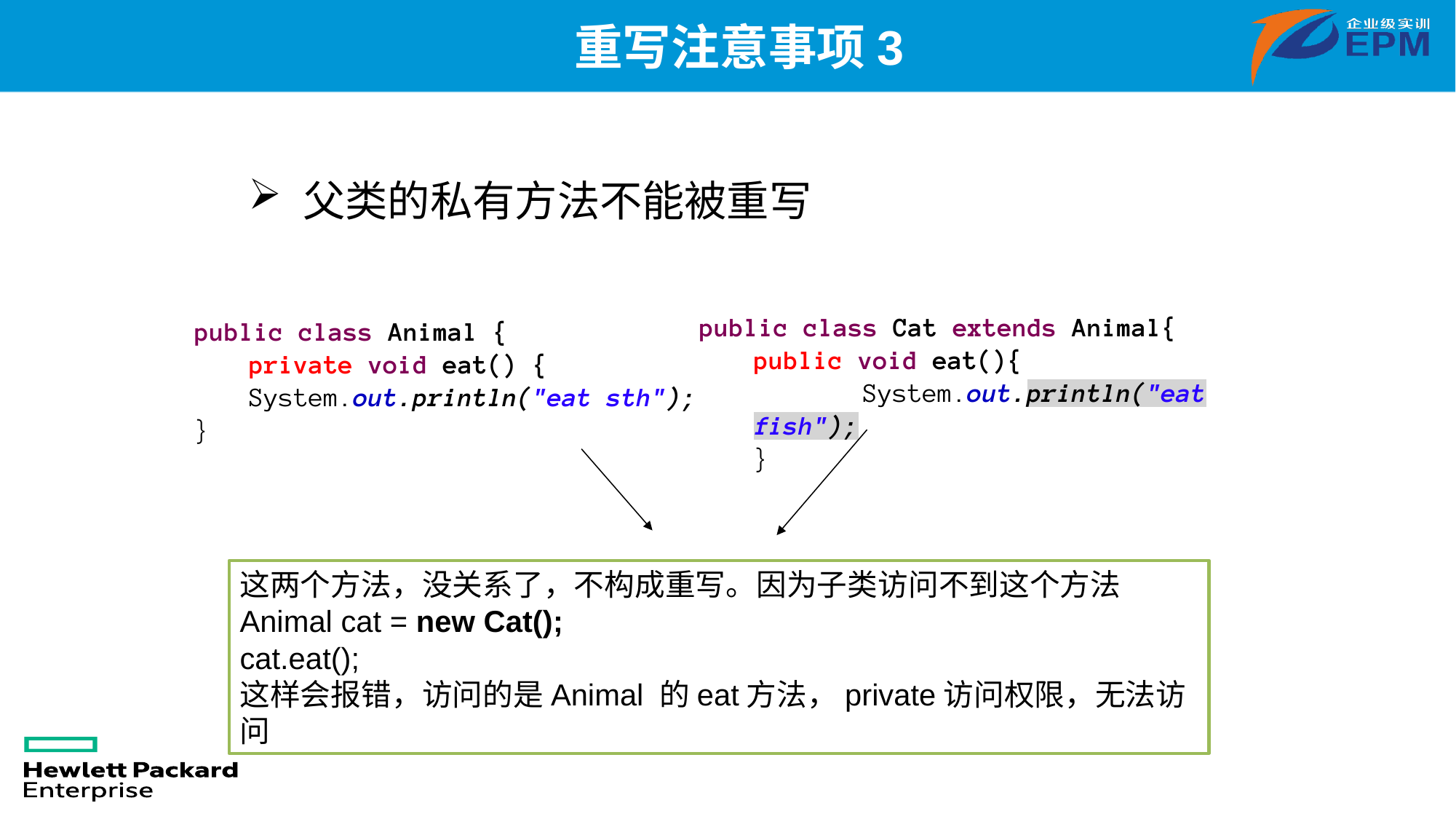

# 重写注意事项3
父类的私有方法不能被重写
public class Cat extends Animal{
public void eat(){
	System.out.println("eat fish");
}
public class Animal {
private void eat() {
System.out.println("eat sth");
}
这两个方法，没关系了，不构成重写。因为子类访问不到这个方法
Animal cat = new Cat();
cat.eat();
这样会报错，访问的是Animal 的eat方法，private访问权限，无法访问